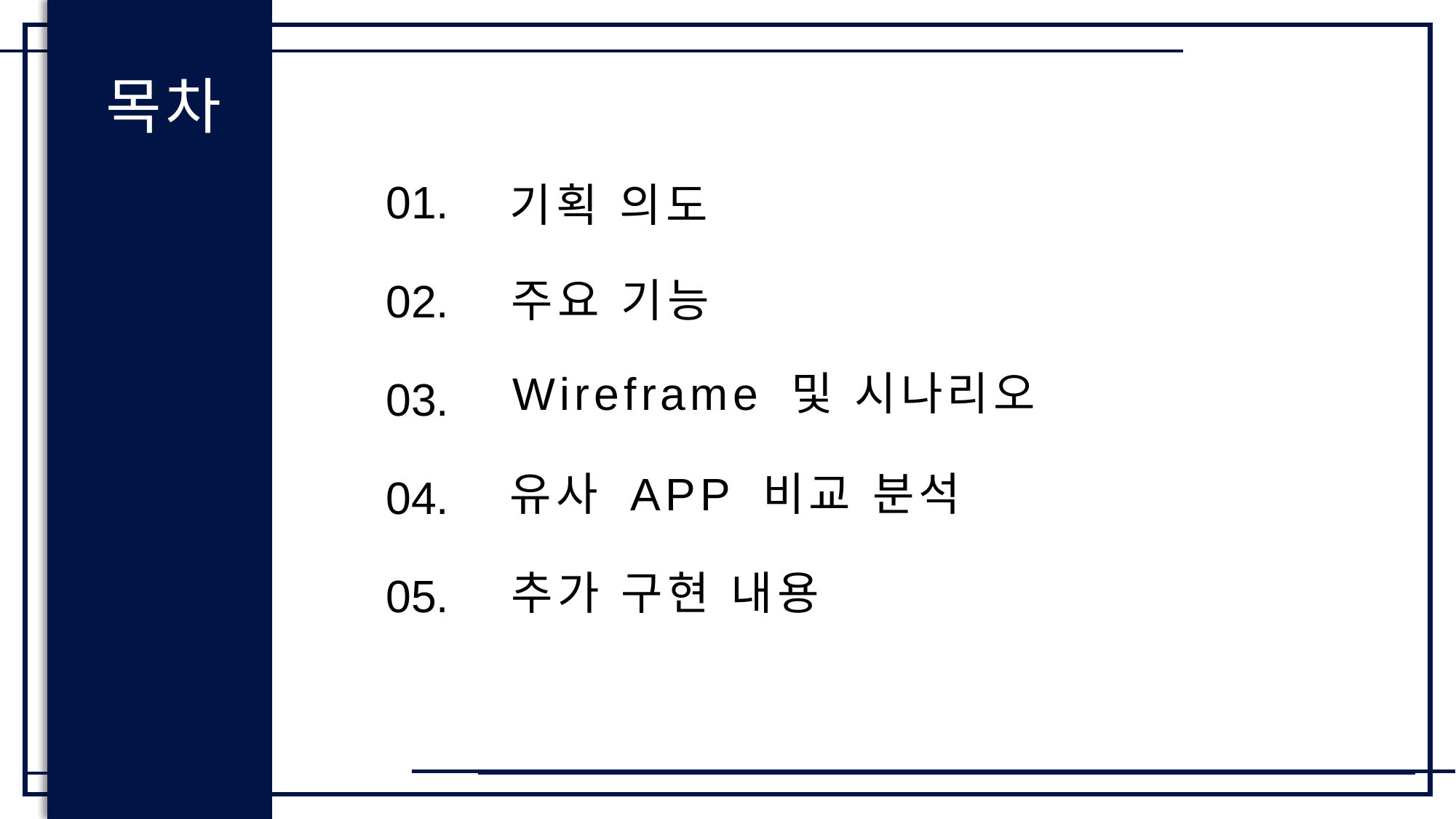

목차
01.
기획 의도
주요 기능
02.
Wireframe 및 시나리오
03.
04.
추가 구현 내용
05.
유사 APP 비교 분석